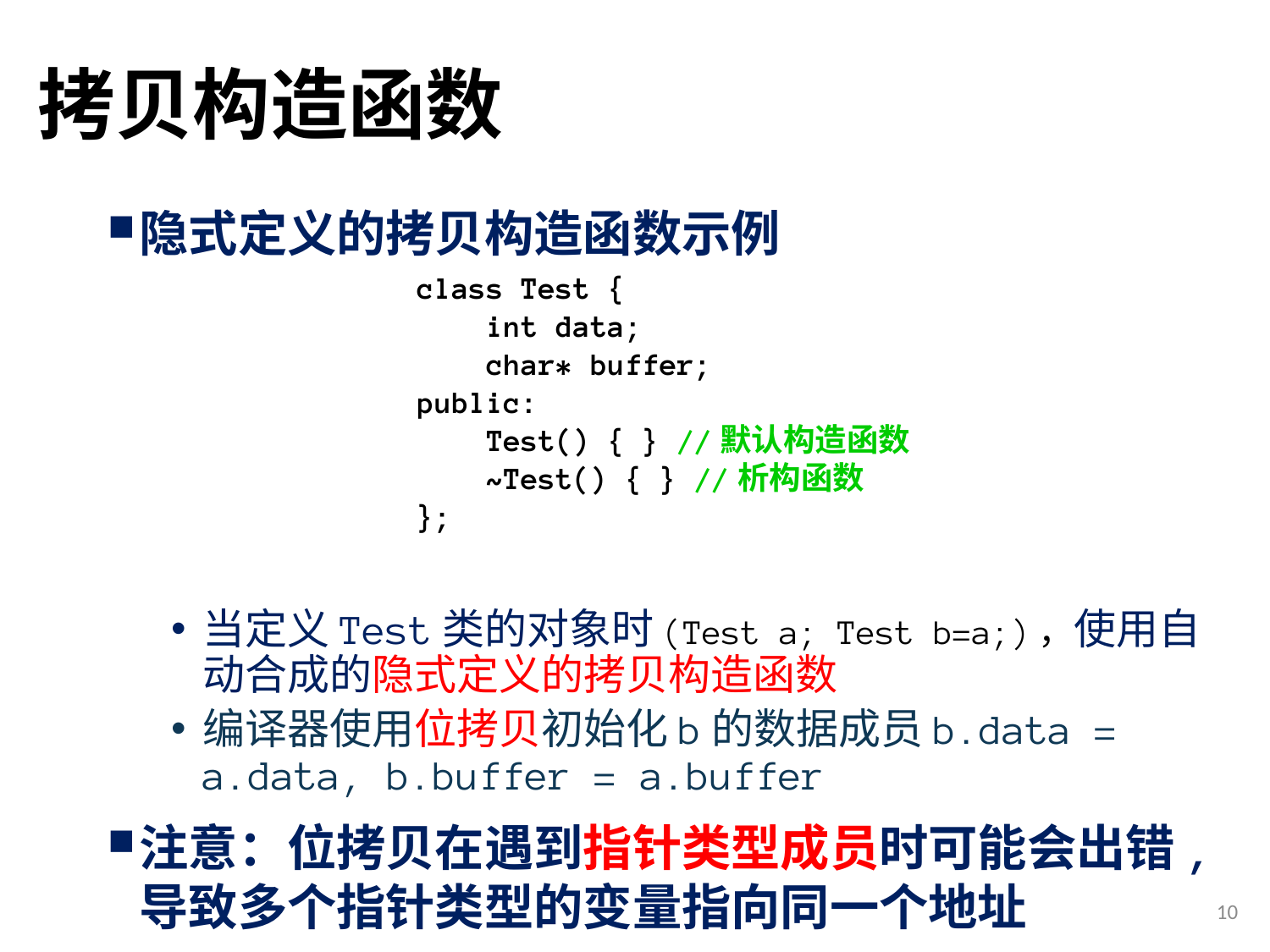

# 拷贝构造函数
隐式定义的拷贝构造函数示例

当定义Test类的对象时(Test a; Test b=a;)，使用自动合成的隐式定义的拷贝构造函数
编译器使用位拷贝初始化b的数据成员b.data = a.data, b.buffer = a.buffer
注意：位拷贝在遇到指针类型成员时可能会出错,导致多个指针类型的变量指向同一个地址
class Test {
    int data;
    char* buffer;
public:
    Test() { } //默认构造函数
    ~Test() { } //析构函数
};
10